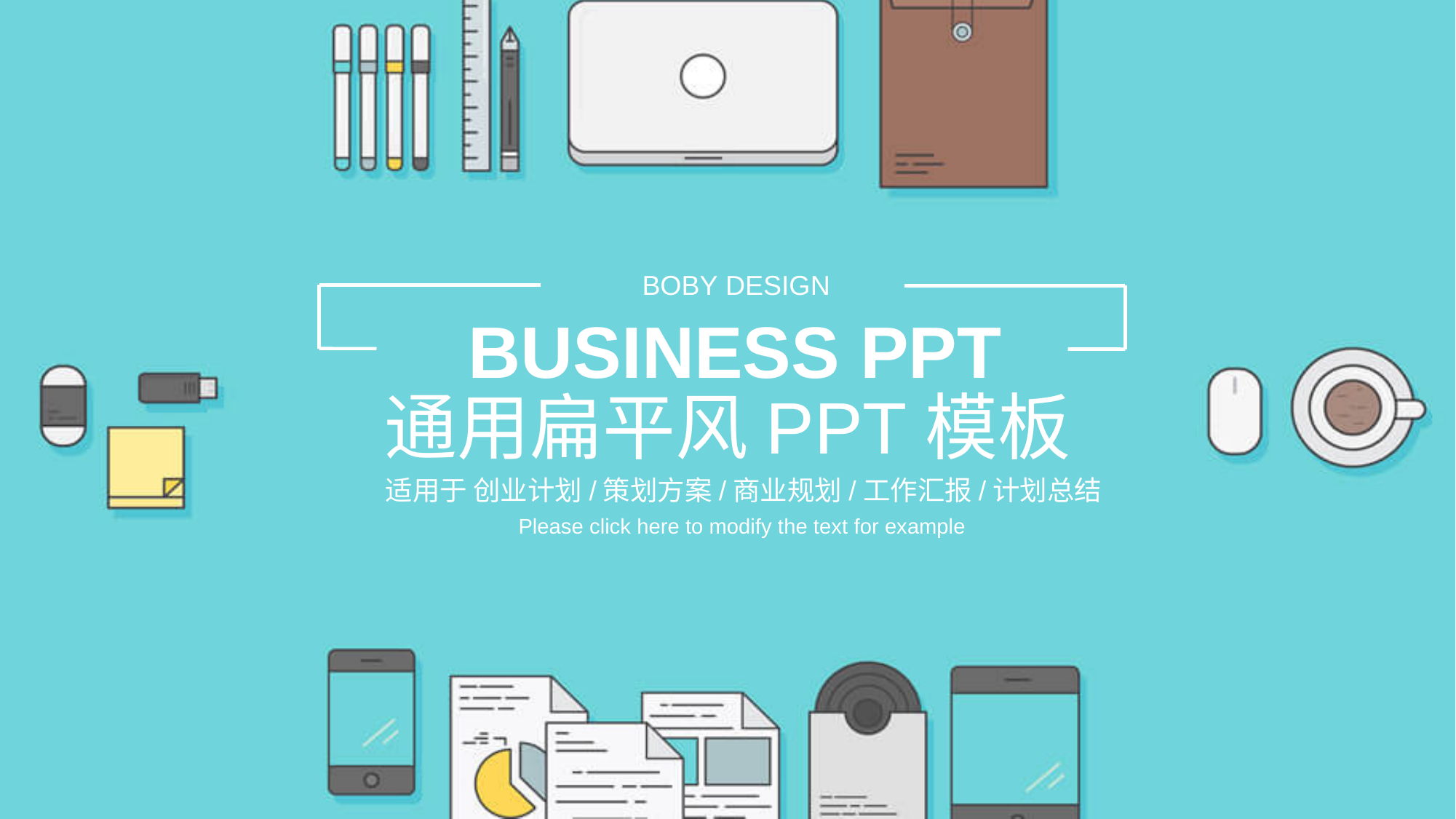

BOBY DESIGN
BUSINESS PPT
通用扁平风PPT模板
适用于 创业计划/策划方案/商业规划/工作汇报/计划总结
Please click here to modify the text for example